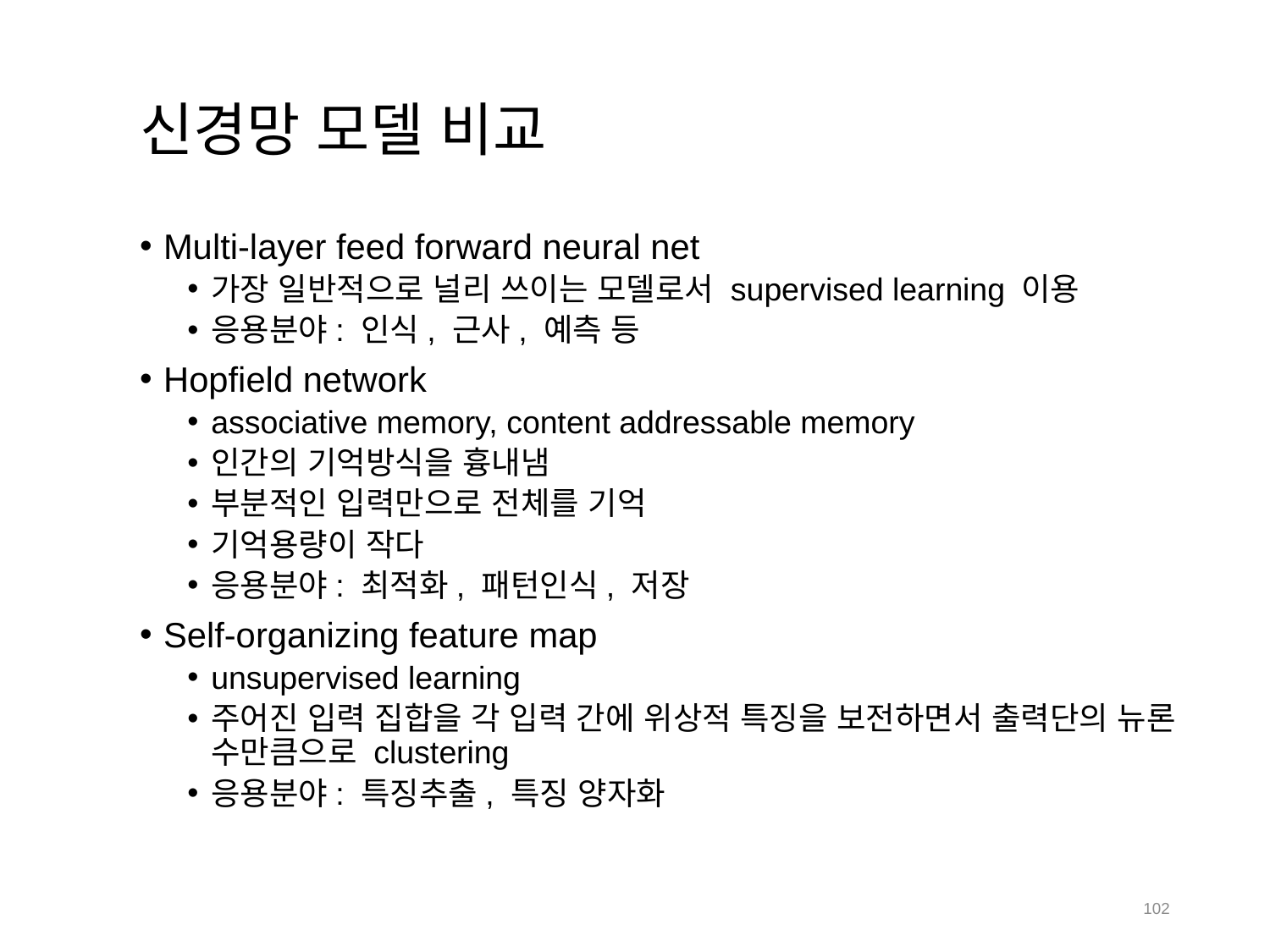

# 신경망 모델 비교
Multi-layer feed forward neural net
가장 일반적으로 널리 쓰이는 모델로서 supervised learning 이용
응용분야: 인식, 근사, 예측 등
Hopfield network
associative memory, content addressable memory
인간의 기억방식을 흉내냄
부분적인 입력만으로 전체를 기억
기억용량이 작다
응용분야: 최적화, 패턴인식, 저장
Self-organizing feature map
unsupervised learning
주어진 입력 집합을 각 입력 간에 위상적 특징을 보전하면서 출력단의 뉴론 수만큼으로 clustering
응용분야: 특징추출, 특징 양자화
102